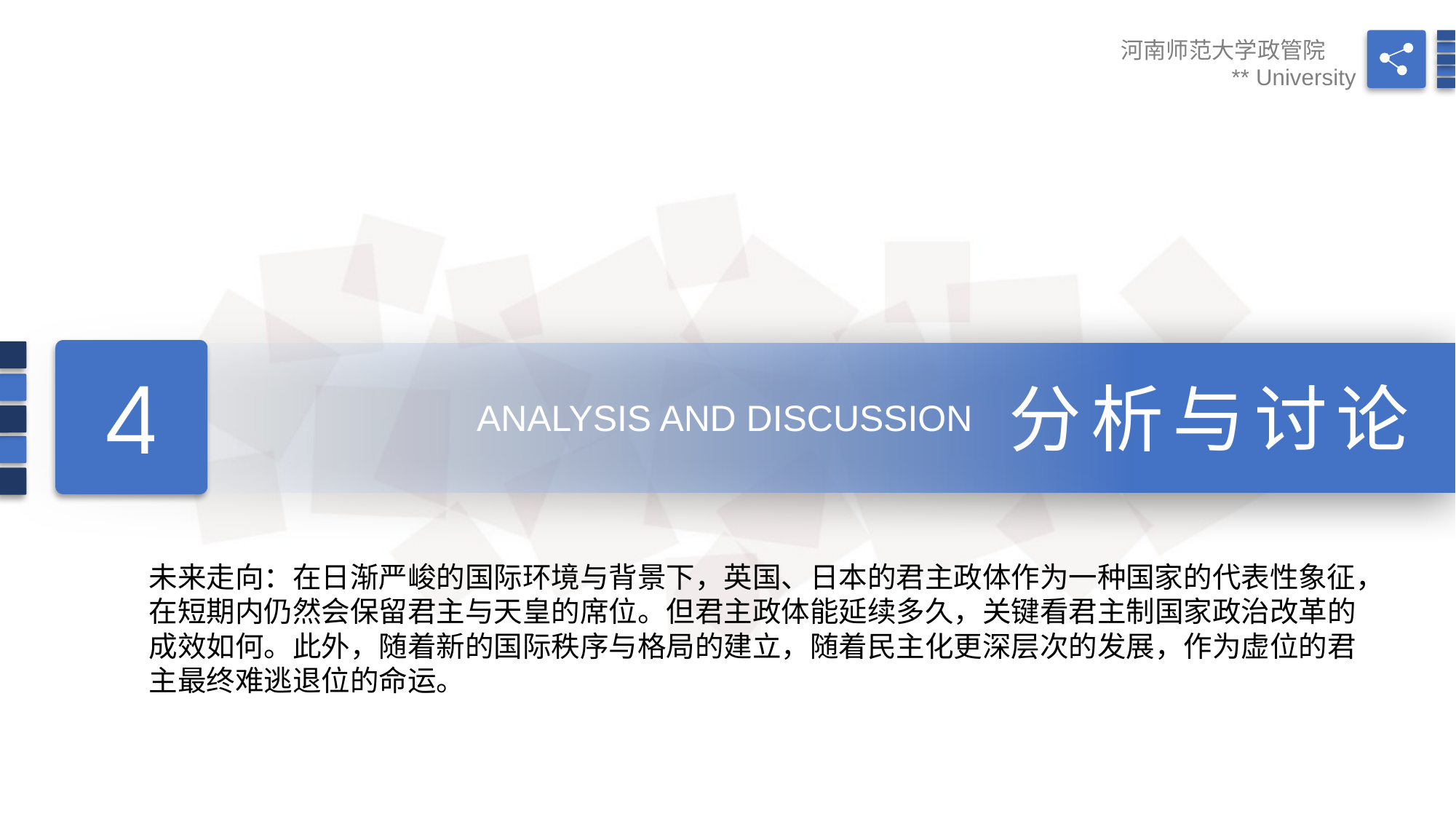

河南师范大学政管院
** University

4

分析与讨论
ANALYSIS AND DISCUSSION
未来走向：在日渐严峻的国际环境与背景下，英国、日本的君主政体作为一种国家的代表性象征，在短期内仍然会保留君主与天皇的席位。但君主政体能延续多久，关键看君主制国家政治改革的成效如何。此外，随着新的国际秩序与格局的建立，随着民主化更深层次的发展，作为虚位的君主最终难逃退位的命运。